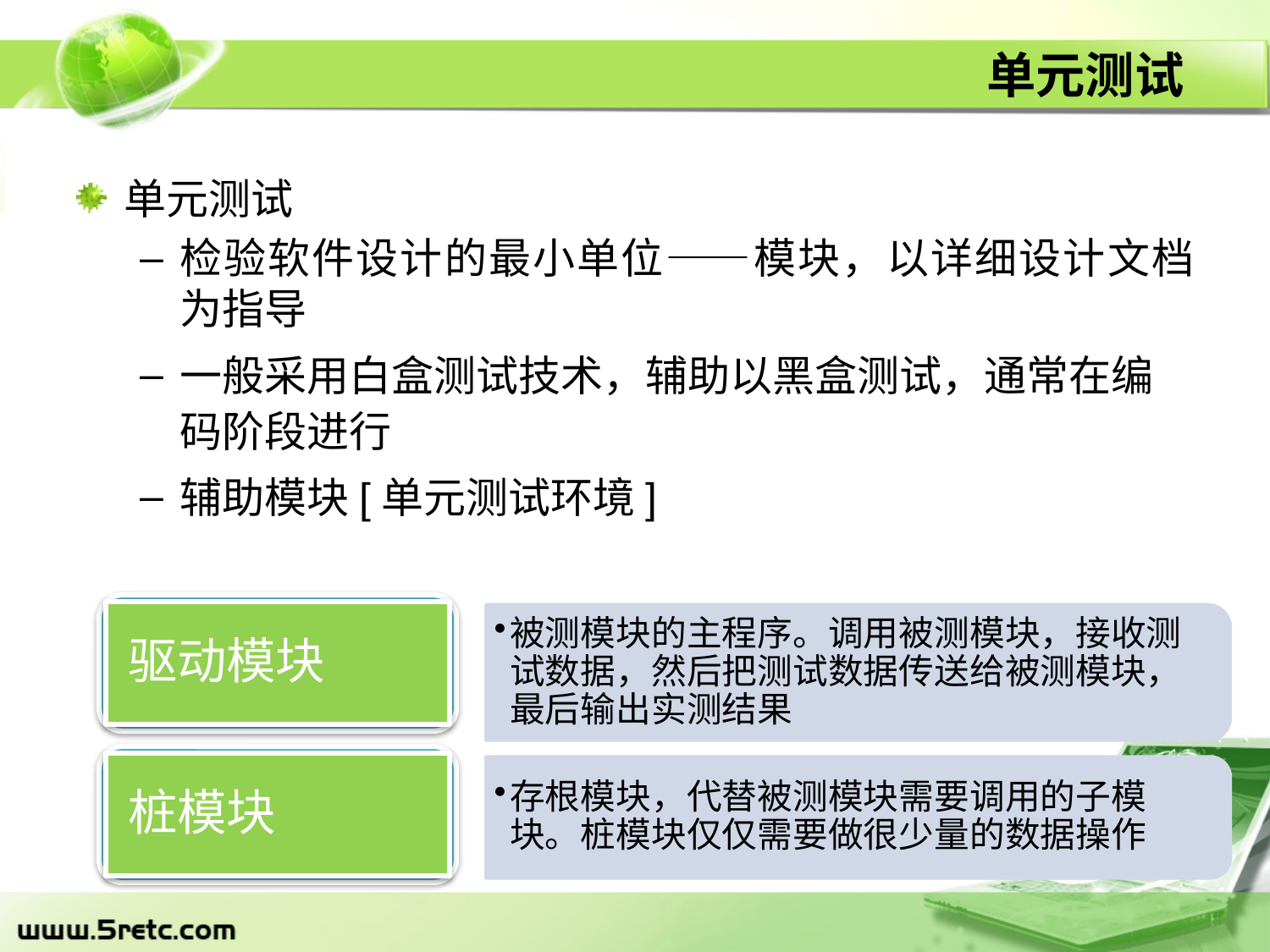

# 单元测试
单元测试
检验软件设计的最小单位――模块，以详细设计文档为指导
一般采用白盒测试技术，辅助以黑盒测试，通常在编码阶段进行
辅助模块[单元测试环境]

驱动模块

被测模块的主程序。调用被测模块，接收测试数据，然后把测试数据传送给被测模块，最后输出实测结果

桩模块

存根模块，代替被测模块需要调用的子模块。桩模块仅仅需要做很少量的数据操作